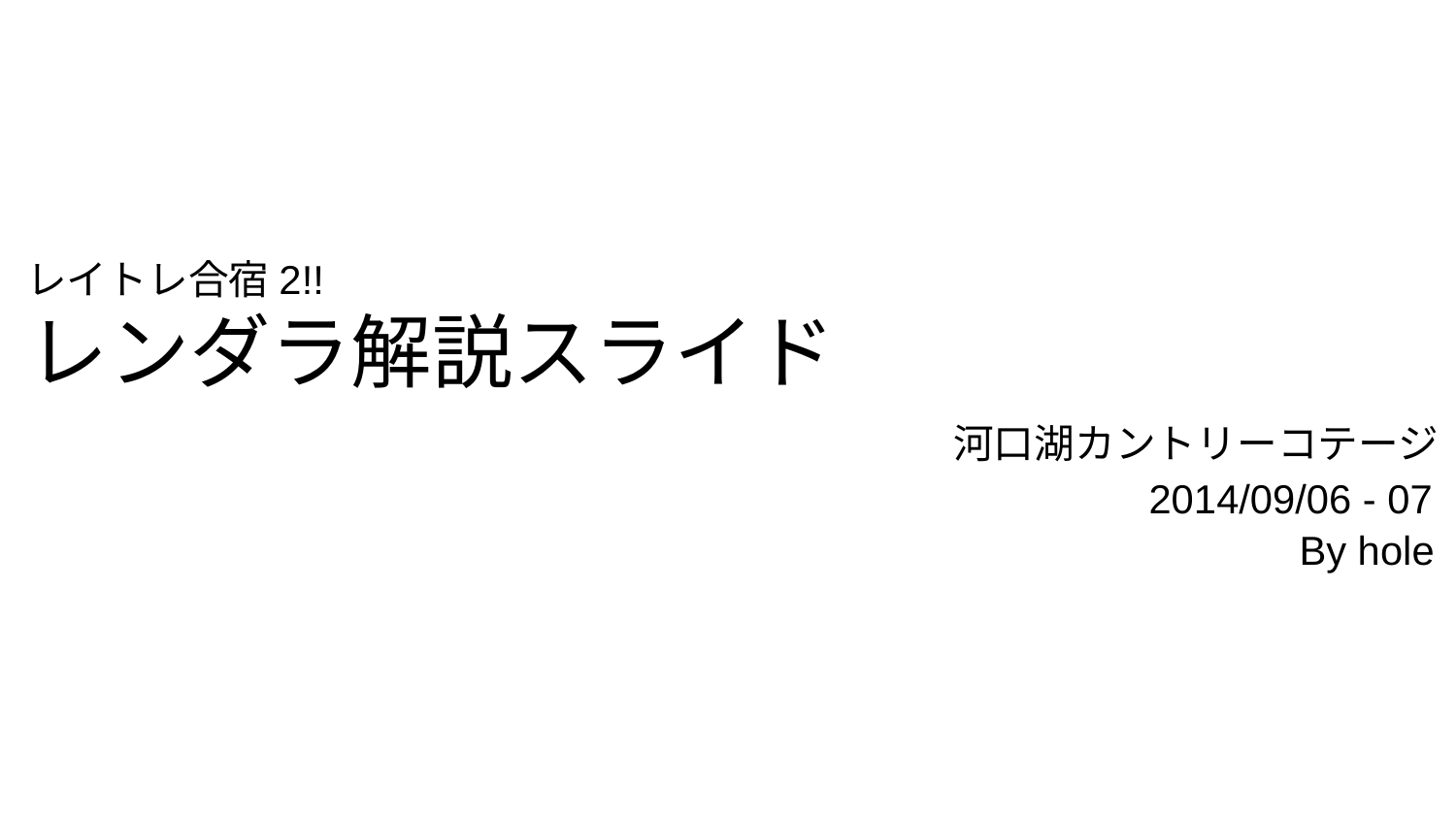

レイトレ合宿2!!
レンダラ解説スライド
河口湖カントリーコテージ
2014/09/06 - 07
By hole